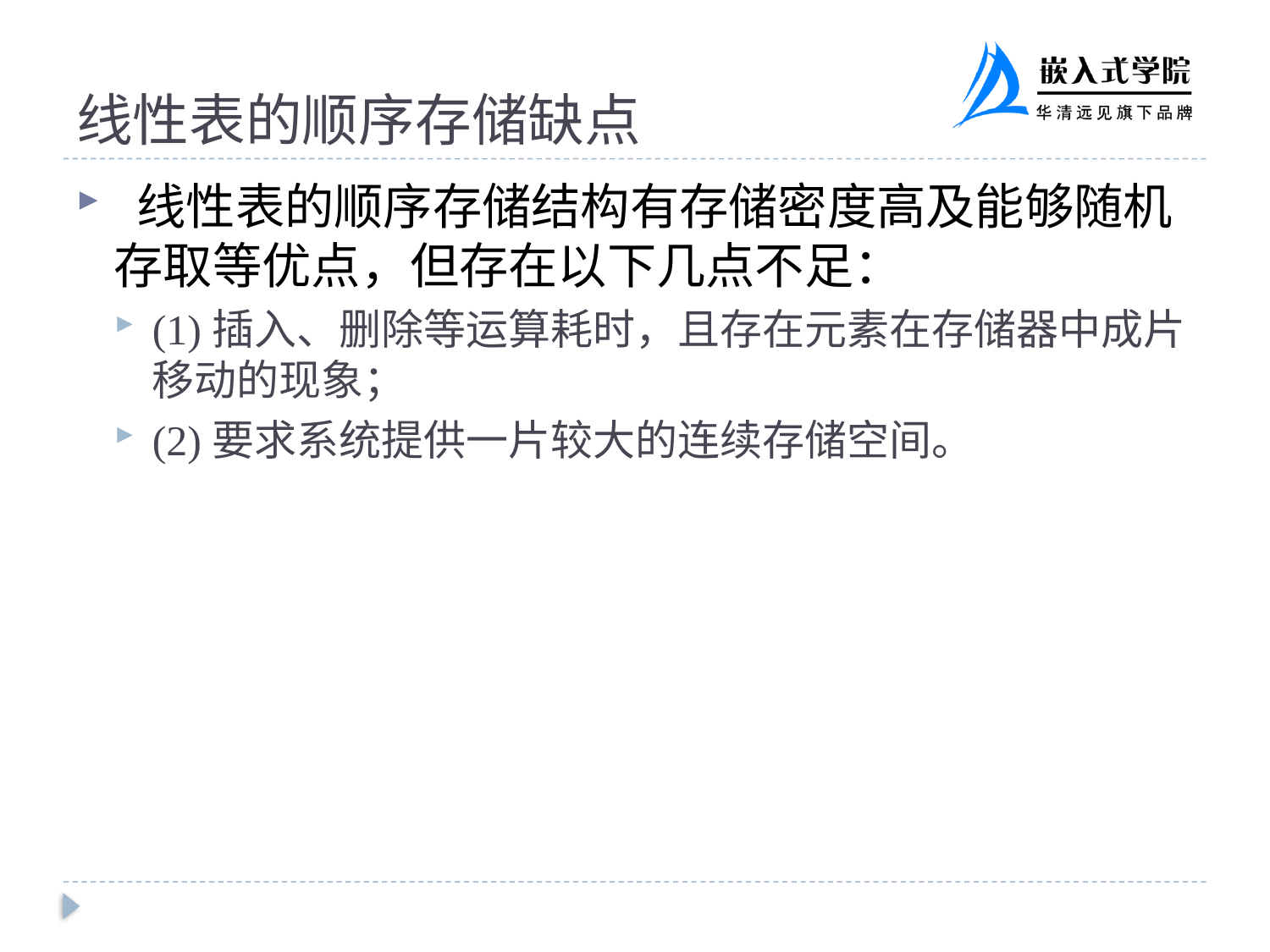

# 线性表的顺序存储缺点
 线性表的顺序存储结构有存储密度高及能够随机存取等优点，但存在以下几点不足：
(1)插入、删除等运算耗时，且存在元素在存储器中成片移动的现象；
(2)要求系统提供一片较大的连续存储空间。
59